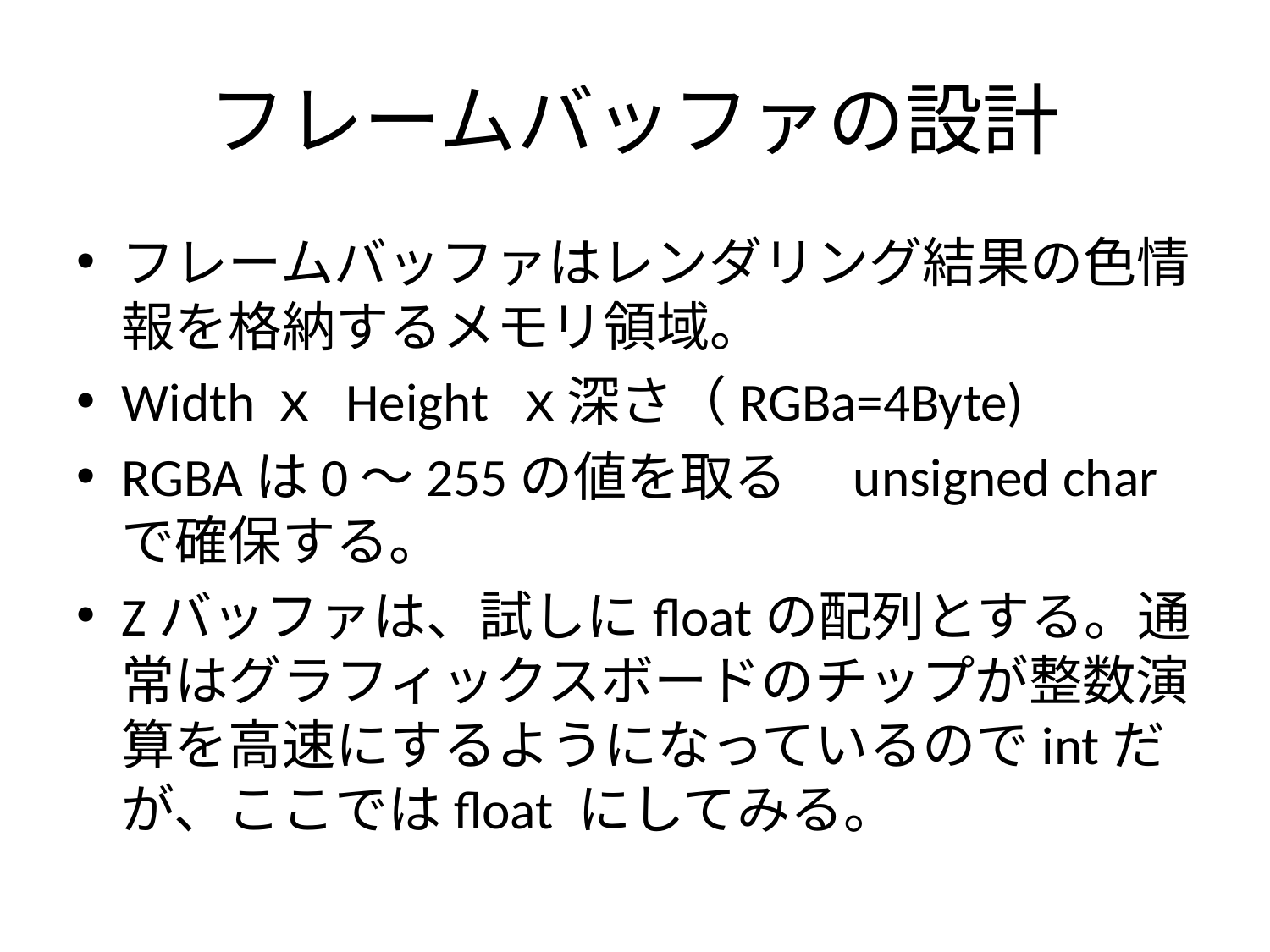

# フレームバッファの設計
フレームバッファはレンダリング結果の色情報を格納するメモリ領域。
Widthｘ Height ｘ深さ（RGBa=4Byte)
RGBAは0～255の値を取る　unsigned char で確保する。
Zバッファは、試しにfloatの配列とする。通常はグラフィックスボードのチップが整数演算を高速にするようになっているのでintだが、ここではfloat にしてみる。